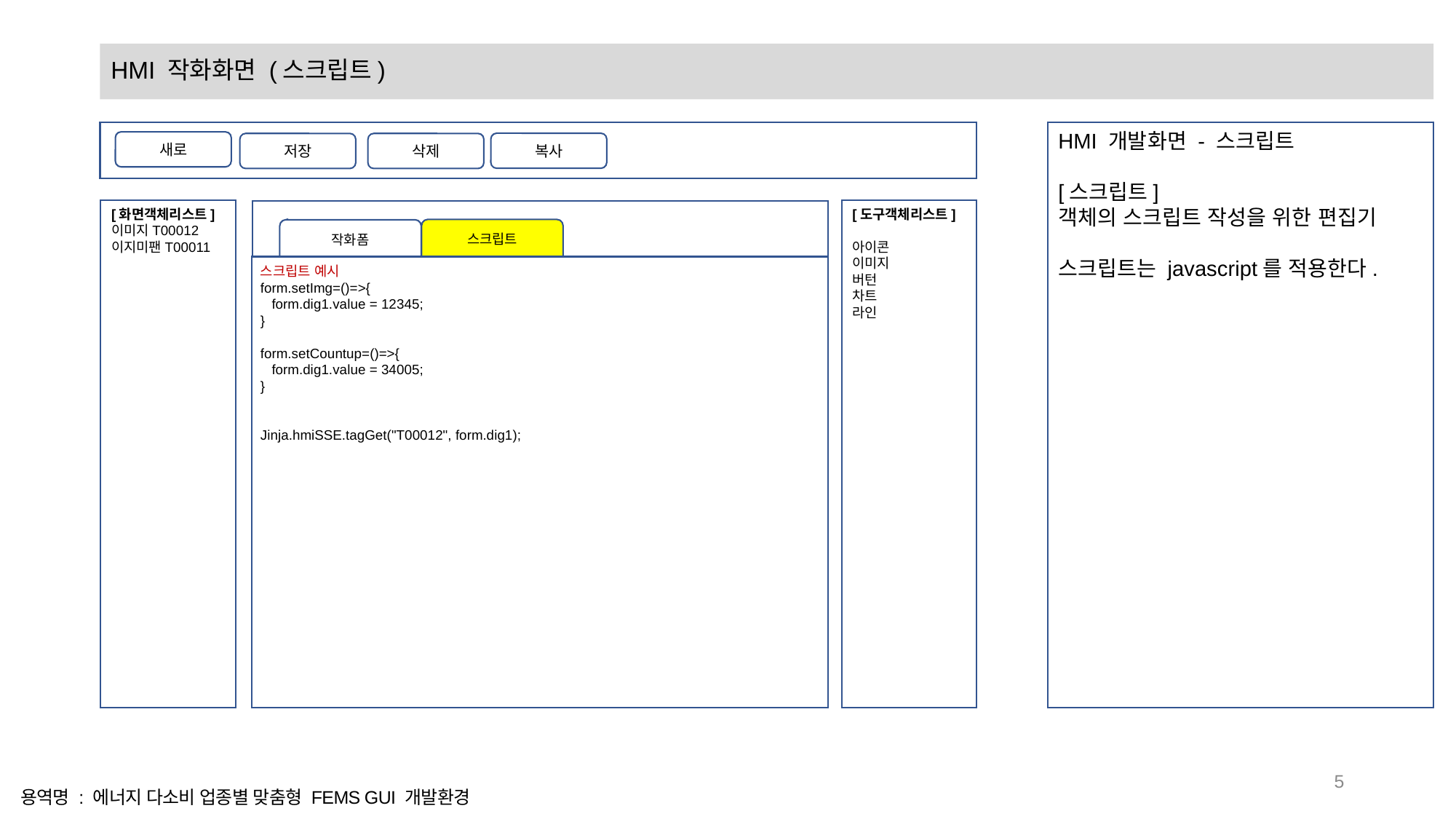

# HMI 작화화면 (스크립트)

HMI 개발화면 - 스크립트

[스크립트]
객체의 스크립트 작성을 위한 편집기

스크립트는 javascript를 적용한다.

새로
복사
삭제
저장
[도구객체리스트]

아이콘
이미지
버턴
차트
라인

[화면객체리스트]
이미지T00012
이지미팬T00011

스크립트
작화폼

스크립트 예시
form.setImg=()=>{
   form.dig1.value = 12345;
}

form.setCountup=()=>{
   form.dig1.value = 34005;
}

Jinja.hmiSSE.tagGet("T00012", form.dig1);

5
용역명 : 에너지 다소비 업종별 맞춤형 FEMS GUI 개발환경